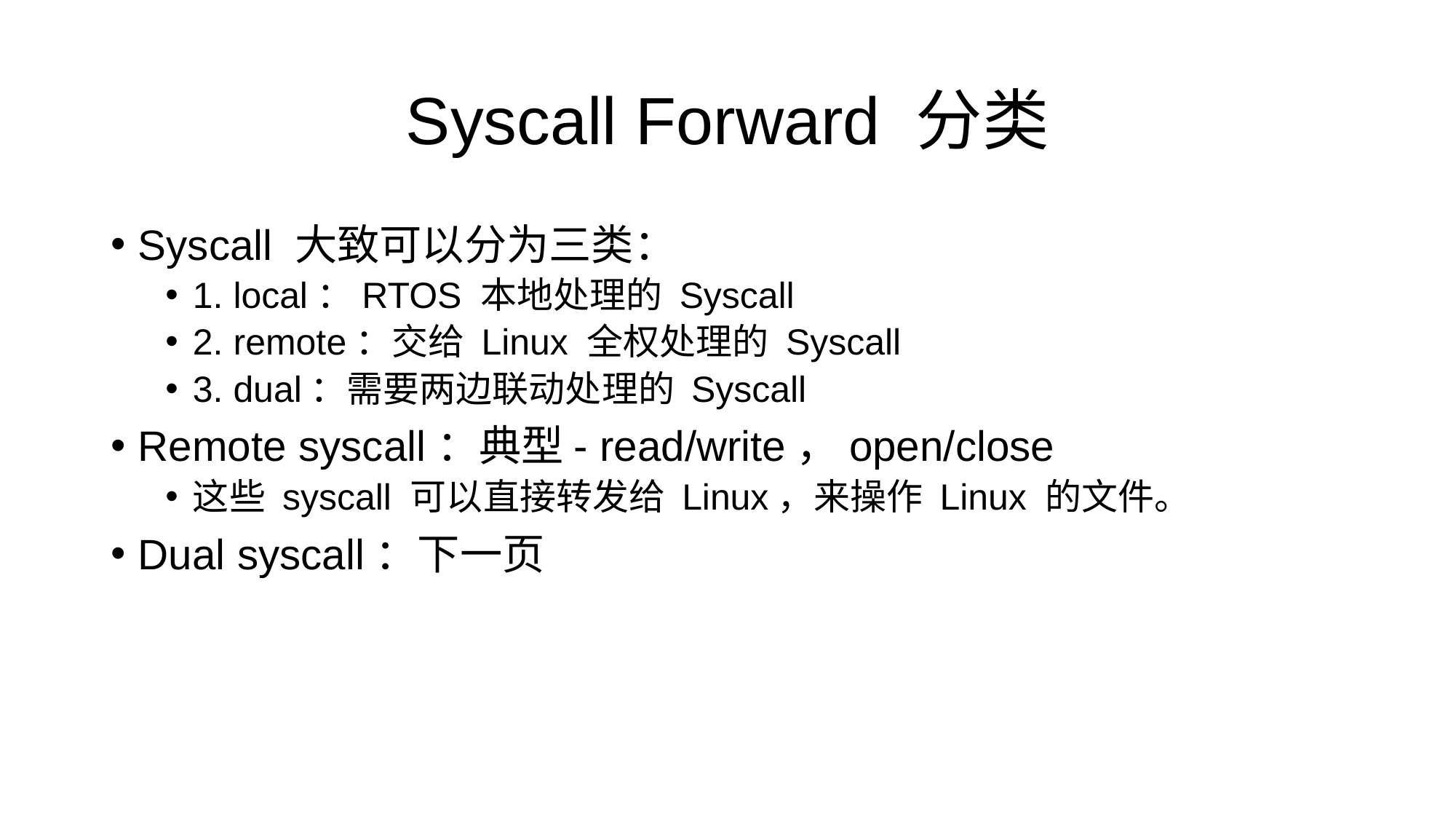

# Syscall Forward 分类
Syscall 大致可以分为三类：
1. local：RTOS 本地处理的 Syscall
2. remote：交给 Linux 全权处理的 Syscall
3. dual：需要两边联动处理的 Syscall
Remote syscall：典型- read/write，open/close
这些 syscall 可以直接转发给 Linux，来操作 Linux 的文件。
Dual syscall：下一页